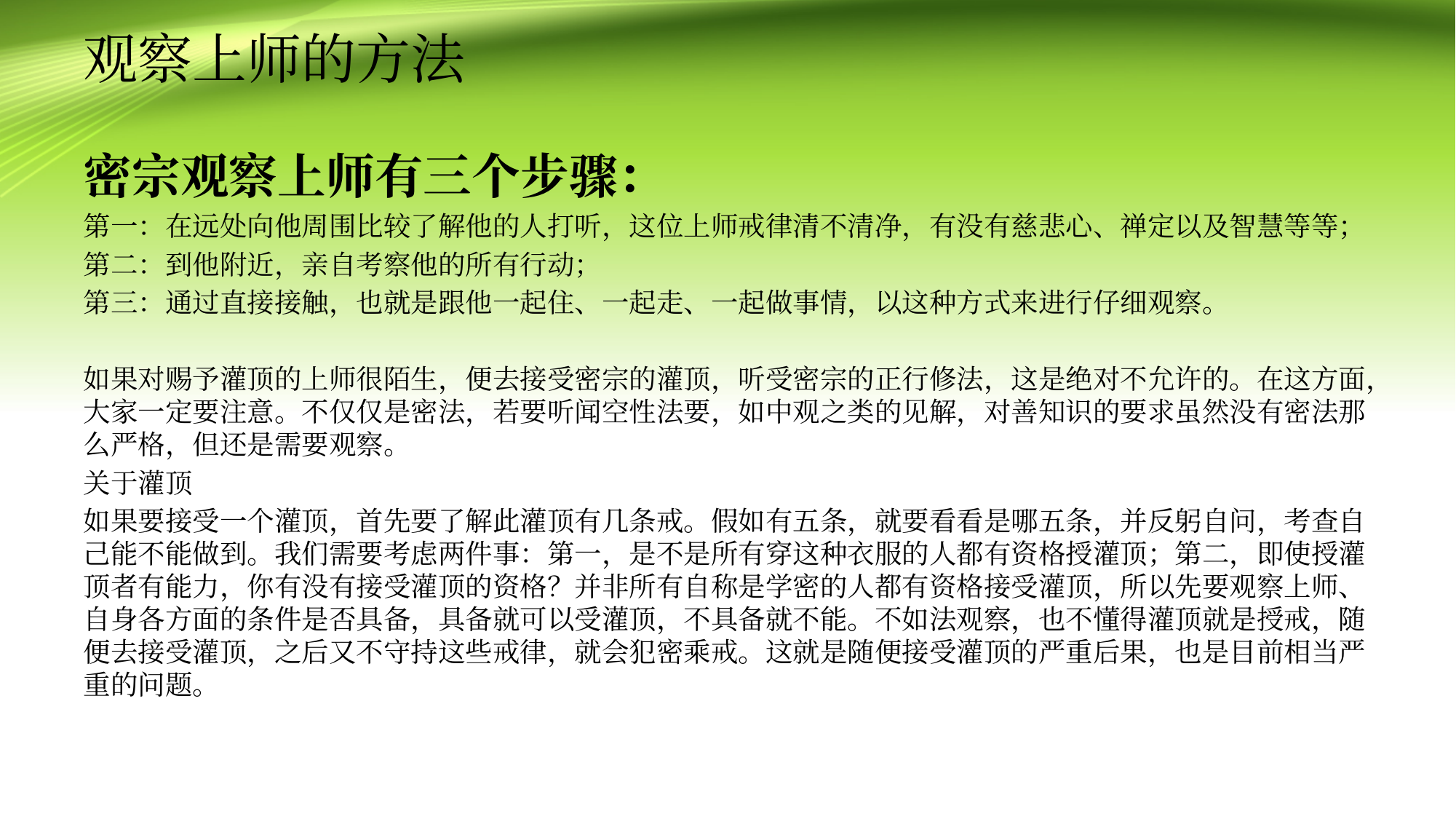

# 观察上师的方法
密宗观察上师有三个步骤：
第一：在远处向他周围比较了解他的人打听，这位上师戒律清不清净，有没有慈悲心、禅定以及智慧等等；
第二：到他附近，亲自考察他的所有行动；
第三：通过直接接触，也就是跟他一起住、一起走、一起做事情，以这种方式来进行仔细观察。

如果对赐予灌顶的上师很陌生，便去接受密宗的灌顶，听受密宗的正行修法，这是绝对不允许的。在这方面，大家一定要注意。不仅仅是密法，若要听闻空性法要，如中观之类的见解，对善知识的要求虽然没有密法那么严格，但还是需要观察。
关于灌顶
如果要接受一个灌顶，首先要了解此灌顶有几条戒。假如有五条，就要看看是哪五条，并反躬自问，考查自己能不能做到。我们需要考虑两件事：第一，是不是所有穿这种衣服的人都有资格授灌顶；第二，即使授灌顶者有能力，你有没有接受灌顶的资格？并非所有自称是学密的人都有资格接受灌顶，所以先要观察上师、自身各方面的条件是否具备，具备就可以受灌顶，不具备就不能。不如法观察，也不懂得灌顶就是授戒，随便去接受灌顶，之后又不守持这些戒律，就会犯密乘戒。这就是随便接受灌顶的严重后果，也是目前相当严重的问题。